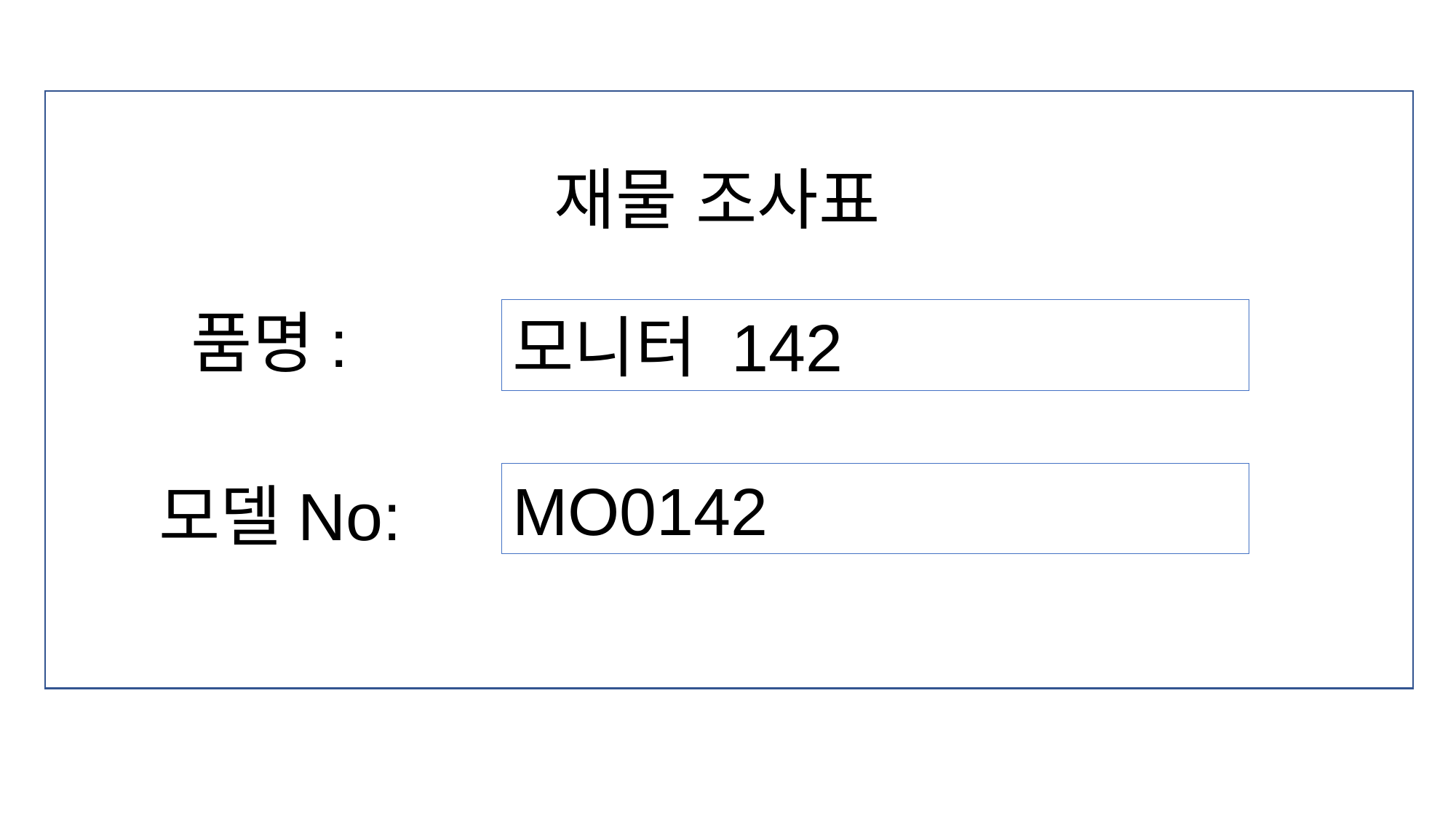

재물 조사표
품명:
모니터 142
MO0142
모델No: